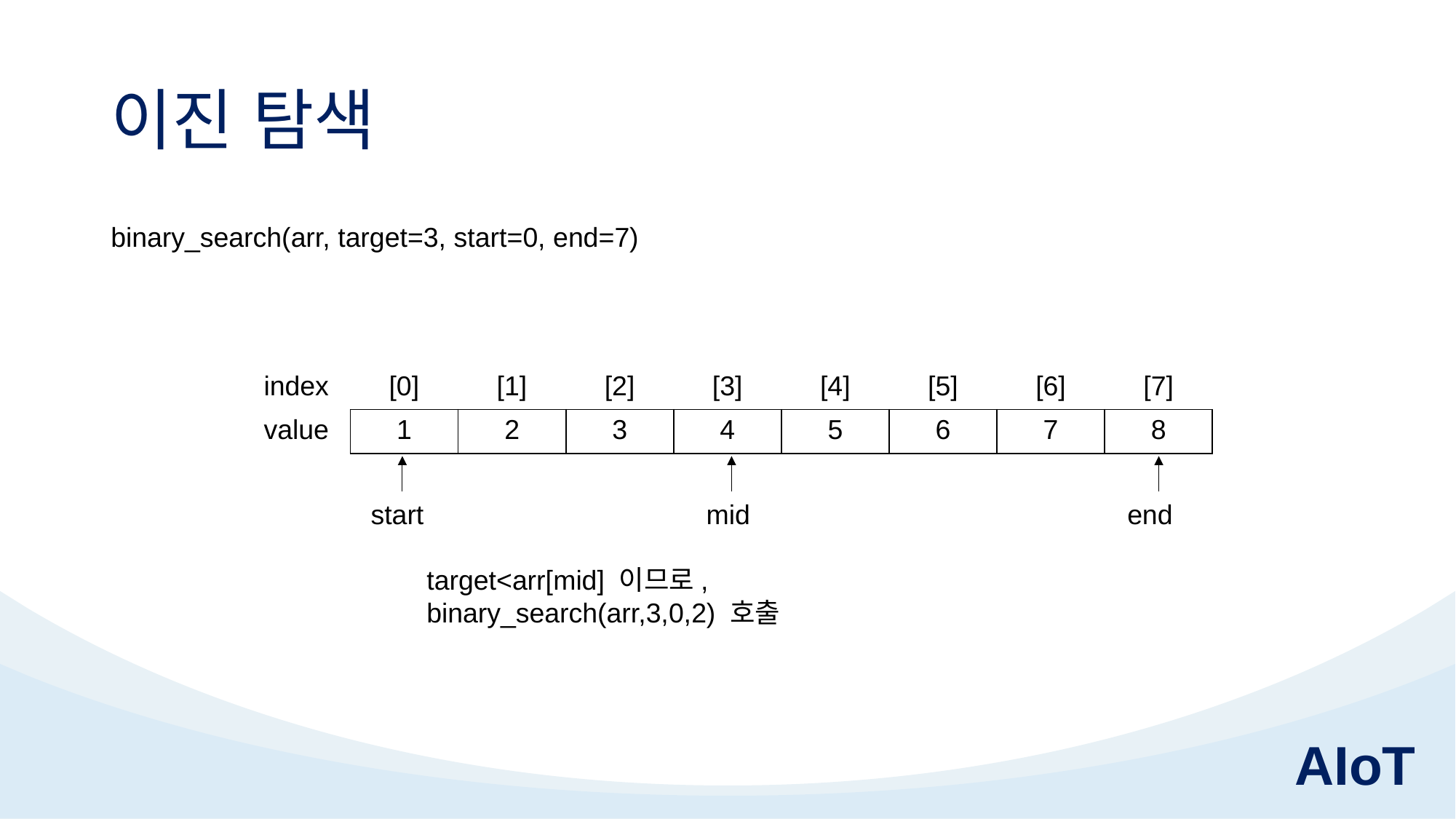

# 이진 탐색
binary_search(arr, target=3, start=0, end=7)
| index | [0] | [1] | [2] | [3] | [4] | [5] | [6] | [7] |
| --- | --- | --- | --- | --- | --- | --- | --- | --- |
| value | 1 | 2 | 3 | 4 | 5 | 6 | 7 | 8 |
start
mid
end
target<arr[mid] 이므로,
binary_search(arr,3,0,2) 호출